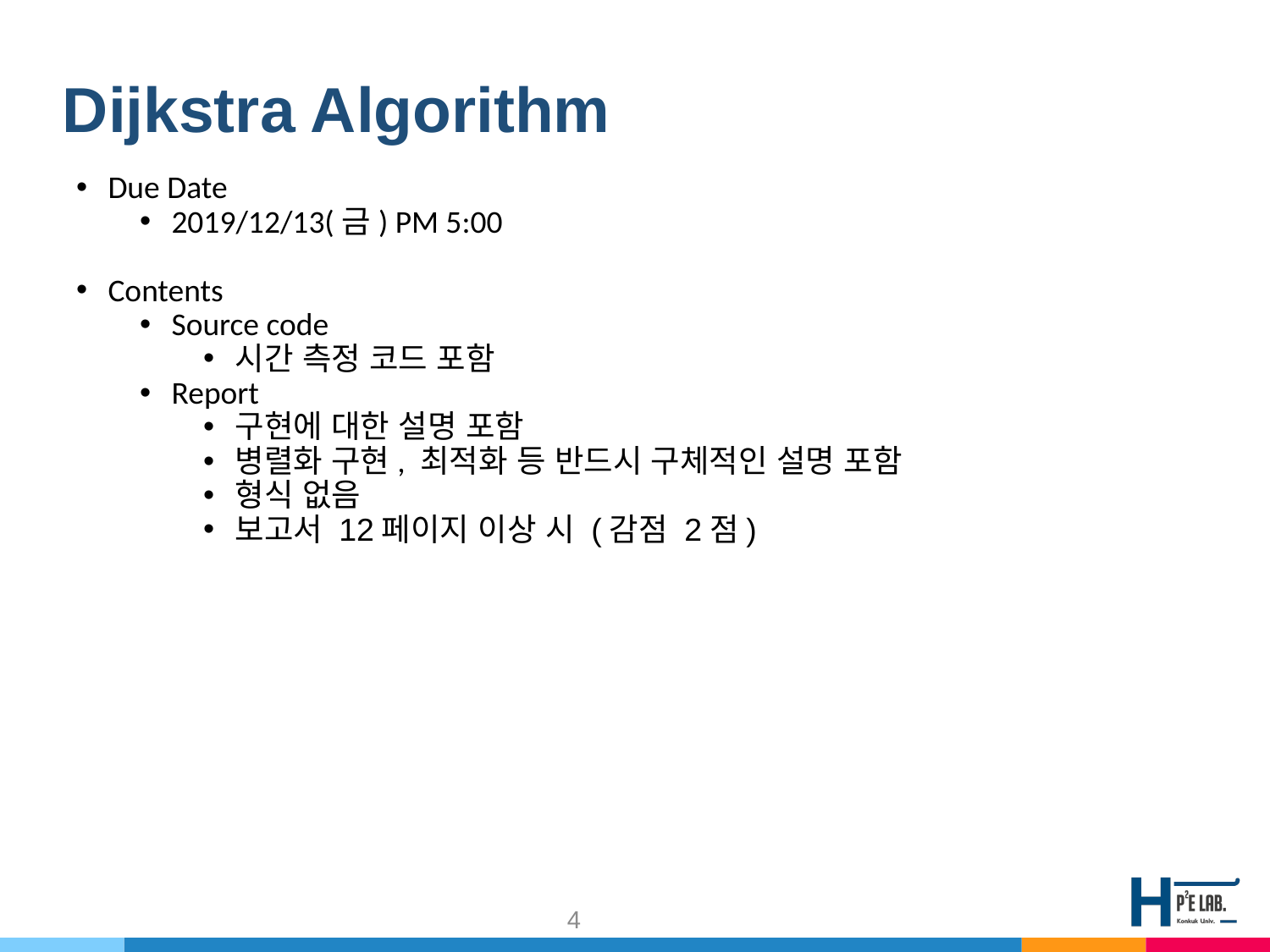

Dijkstra Algorithm
Due Date
2019/12/13(금) PM 5:00
Contents
Source code
시간 측정 코드 포함
Report
구현에 대한 설명 포함
병렬화 구현, 최적화 등 반드시 구체적인 설명 포함
형식 없음
보고서 12페이지 이상 시 (감점 2점)

4